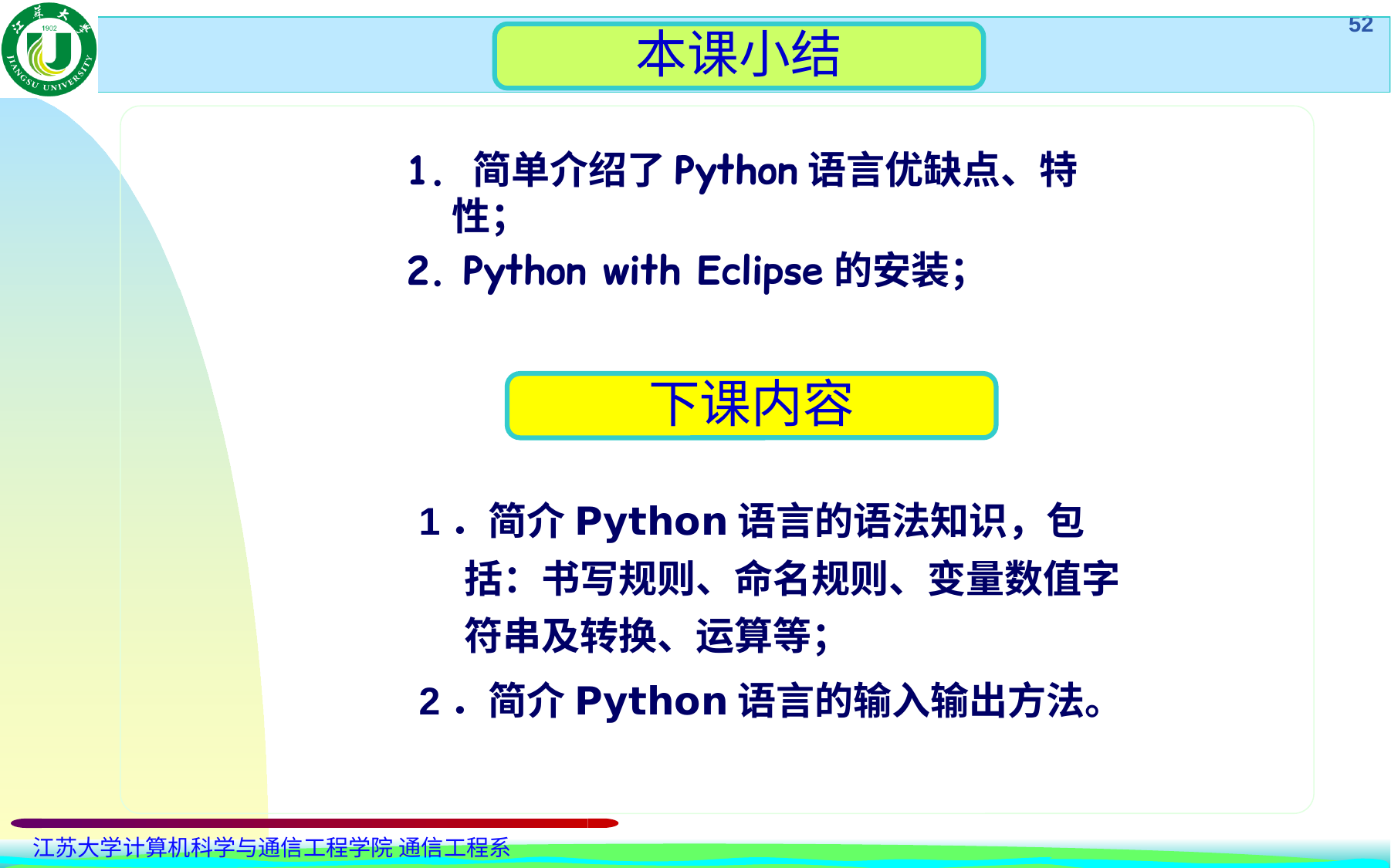

本课小结

1. 简单介绍了Python语言优缺点、特性；
2. Python with Eclipse的安装；

下课内容
1．简介Python语言的语法知识，包括：书写规则、命名规则、变量数值字符串及转换、运算等；
2．简介Python语言的输入输出方法。